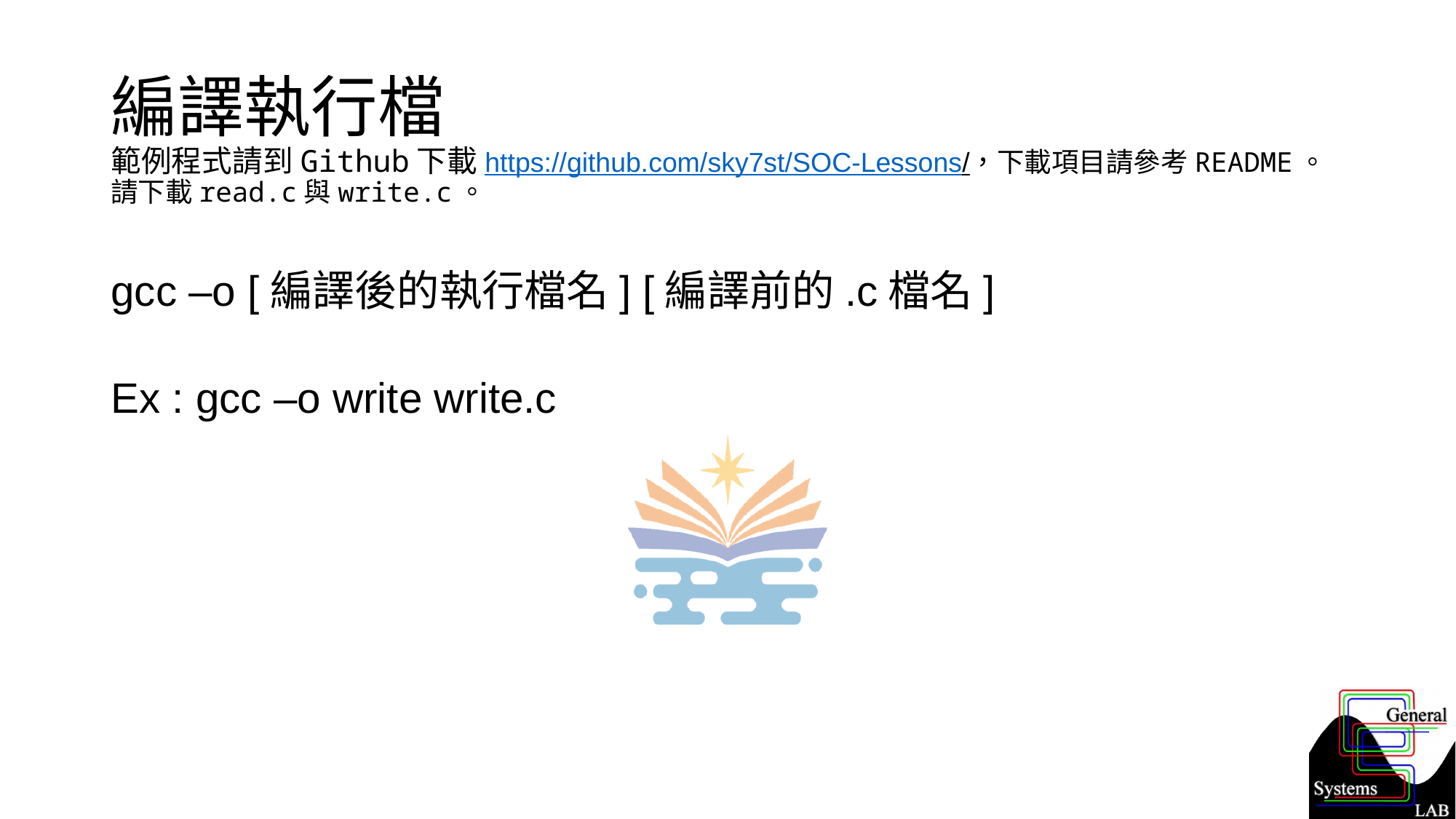

# 編譯執行檔 範例程式請到Github下載https://github.com/sky7st/SOC-Lessons/，下載項目請參考README。 請下載read.c與write.c。
gcc –o [編譯後的執行檔名] [編譯前的.c檔名]
Ex : gcc –o write write.c